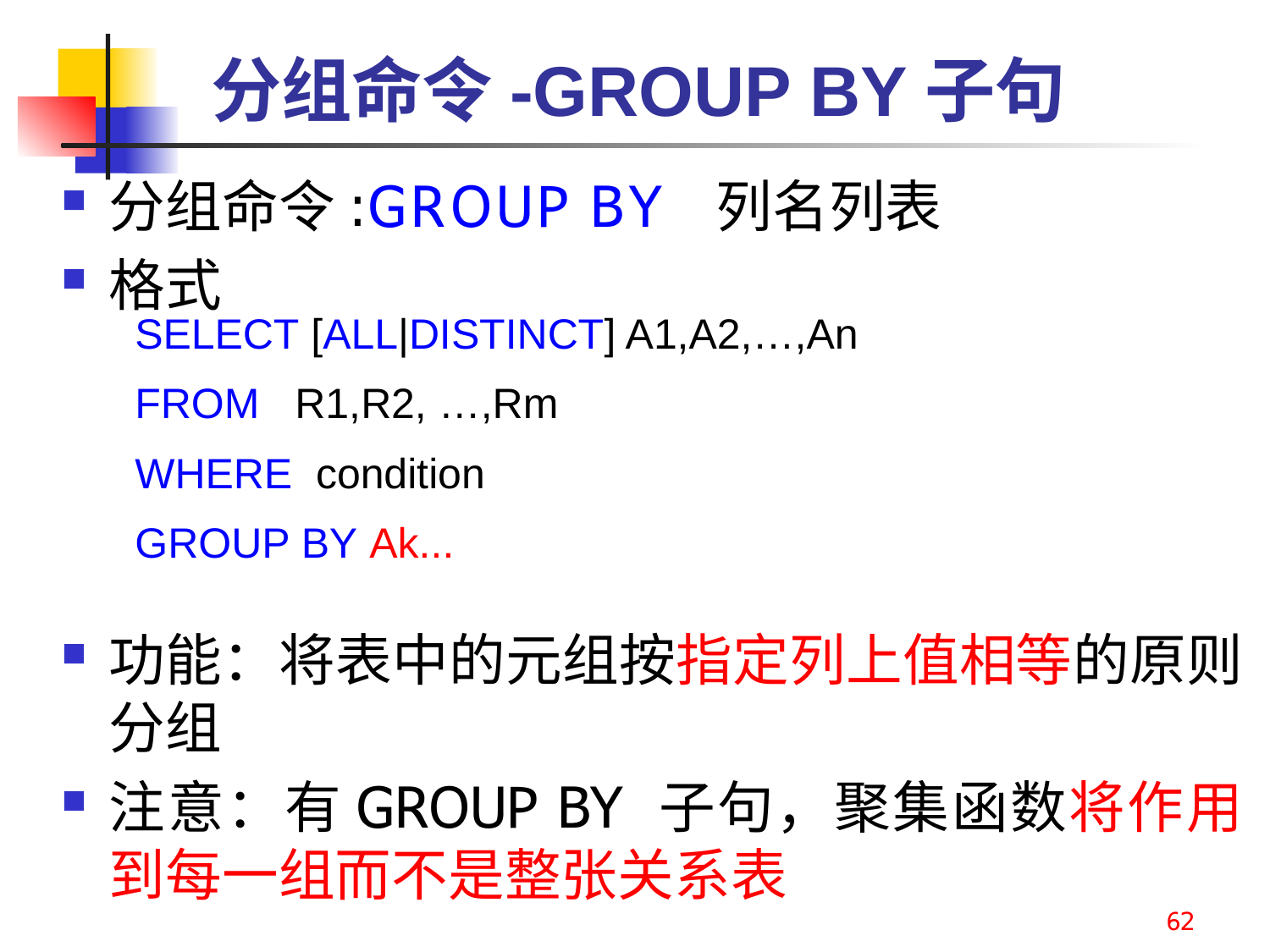

# 分组命令-GROUP BY子句
分组命令:GROUP BY  列名列表
格式

功能：将表中的元组按指定列上值相等的原则分组
注意：有GROUP BY 子句，聚集函数将作用到每一组而不是整张关系表

 SELECT [ALL|DISTINCT] A1,A2,…,An
 FROM   R1,R2, …,Rm
 WHERE  condition
 GROUP BY Ak...
62